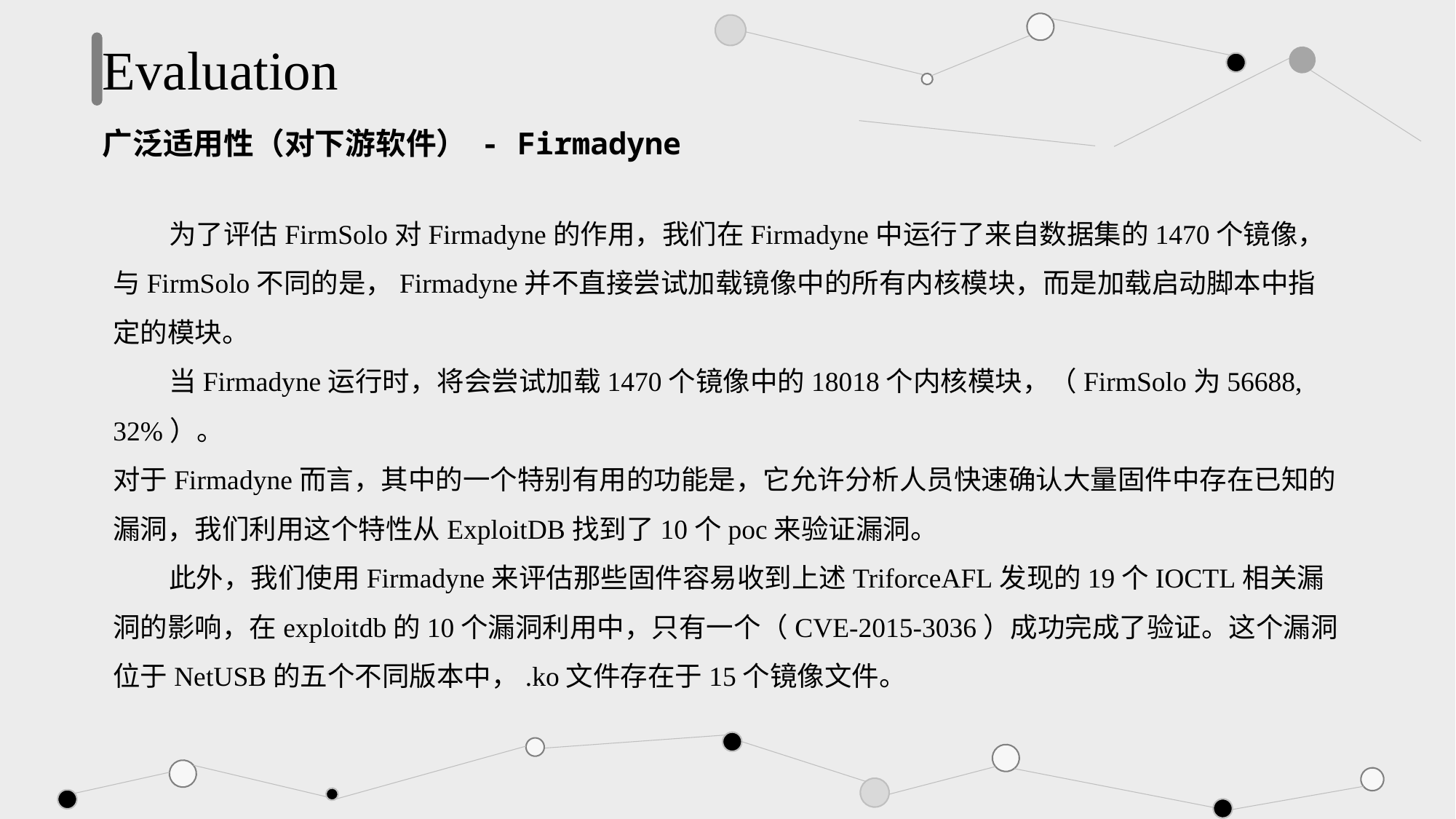

Evaluation

广泛适用性（对下游软件） - Firmadyne
        为了评估FirmSolo对Firmadyne的作用，我们在Firmadyne中运行了来自数据集的1470个镜像，与FirmSolo不同的是，Firmadyne并不直接尝试加载镜像中的所有内核模块，而是加载启动脚本中指定的模块。
        当Firmadyne运行时，将会尝试加载1470个镜像中的18018个内核模块，（FirmSolo为56688, 32%）。
对于Firmadyne而言，其中的一个特别有用的功能是，它允许分析人员快速确认大量固件中存在已知的漏洞，我们利用这个特性从ExploitDB找到了10个poc来验证漏洞。
        此外，我们使用Firmadyne来评估那些固件容易收到上述TriforceAFL发现的19个IOCTL相关漏洞的影响，在exploitdb的10个漏洞利用中，只有一个（CVE-2015-3036）成功完成了验证。这个漏洞位于NetUSB的五个不同版本中，.ko文件存在于15个镜像文件。